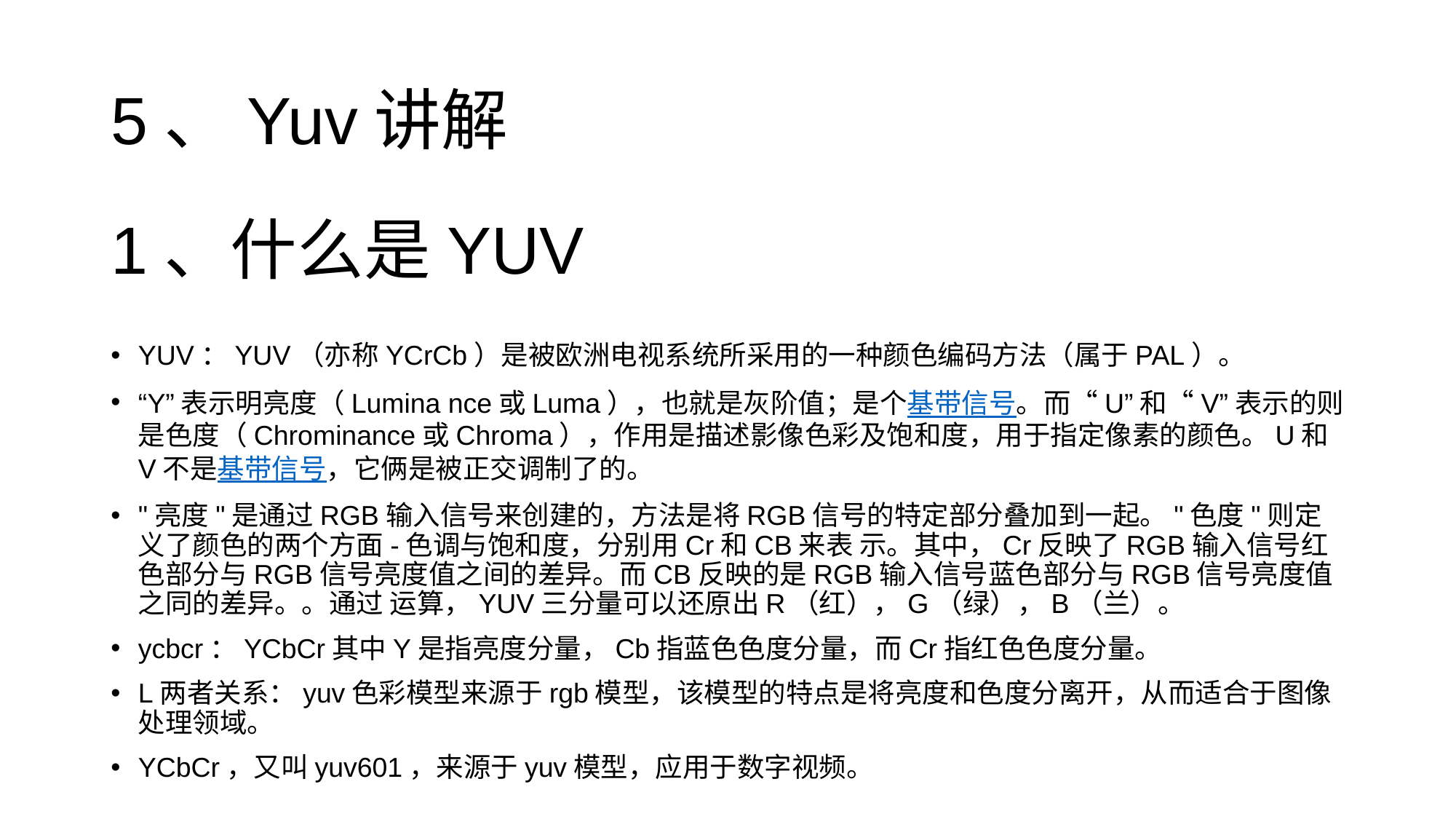

# 5、Yuv讲解
1、什么是YUV
YUV：YUV（亦称YCrCb）是被欧洲电视系统所采用的一种颜色编码方法（属于PAL）。
“Y”表示明亮度（Lumina nce或Luma），也就是灰阶值；是个基带信号。而“U”和“V”表示的则是色度（Chrominance或Chroma），作用是描述影像色彩及饱和度，用于指定像素的颜色。U和V不是基带信号，它俩是被正交调制了的。
"亮度"是通过RGB输入信号来创建的，方法是将RGB信号的特定部分叠加到一起。"色度"则定义了颜色的两个方面-色调与饱和度，分别用Cr和CB来表 示。其中，Cr反映了RGB输入信号红色部分与RGB信号亮度值之间的差异。而CB反映的是RGB输入信号蓝色部分与RGB信号亮度值之同的差异。。通过 运算，YUV三分量可以还原出R（红），G（绿），B（兰）。
ycbcr：YCbCr其中Y是指亮度分量，Cb指蓝色色度分量，而Cr指红色色度分量。
L两者关系：yuv色彩模型来源于rgb模型，该模型的特点是将亮度和色度分离开，从而适合于图像处理领域。
YCbCr，又叫yuv601，来源于yuv模型，应用于数字视频。